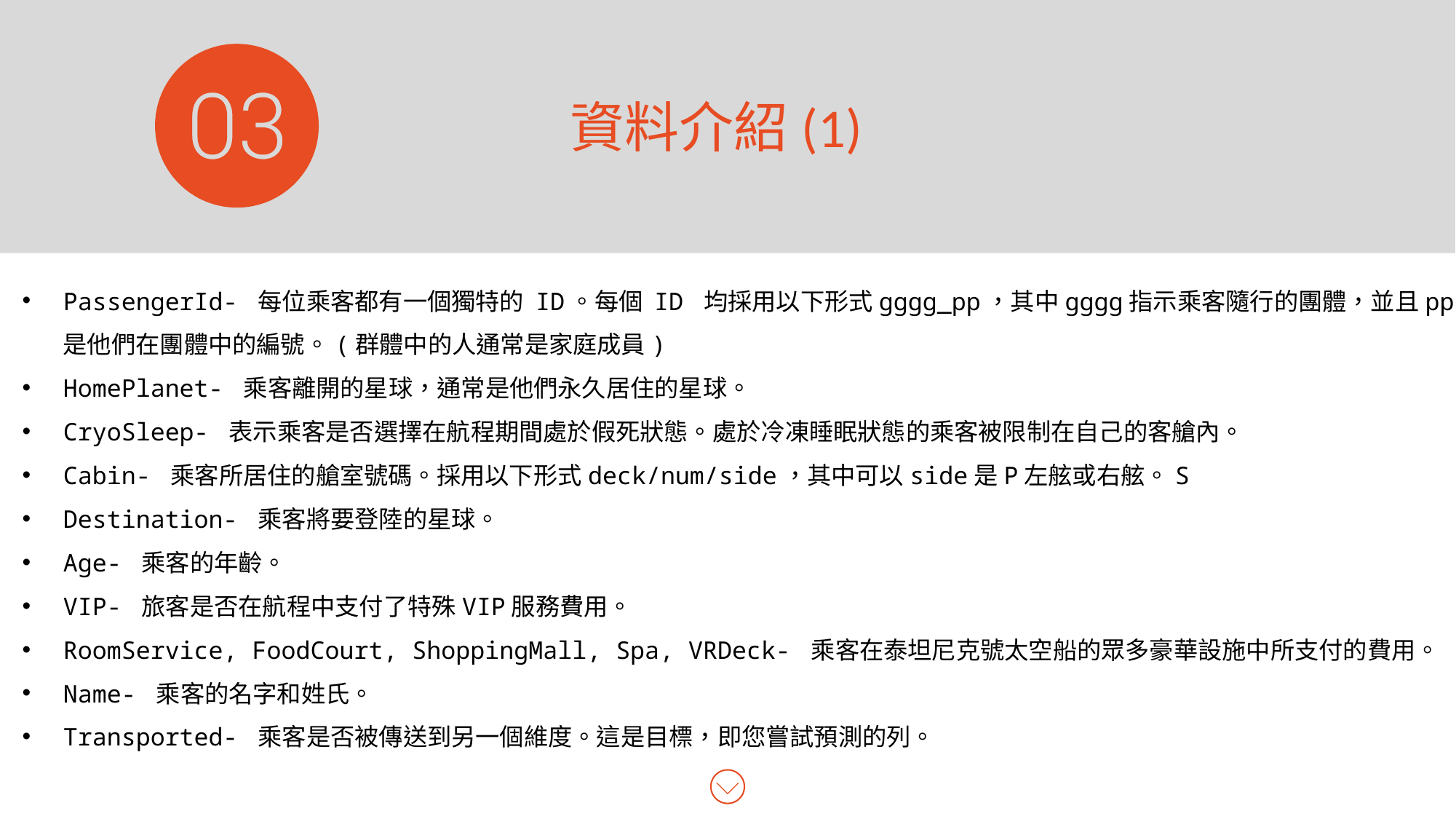

資料介紹(1)
PassengerId- 每位乘客都有一個獨特的 ID。每個 ID 均採用以下形式gggg_pp，其中gggg指示乘客隨行的團體，並且pp是他們在團體中的編號。(群體中的人通常是家庭成員)
HomePlanet- 乘客離開的星球，通常是他們永久居住的星球。
CryoSleep- 表示乘客是否選擇在航程期間處於假死狀態。處於冷凍睡眠狀態的乘客被限制在自己的客艙內。
Cabin- 乘客所居住的艙室號碼。採用以下形式deck/num/side，其中可以side是P左舷或右舷。S
Destination- 乘客將要登陸的星球。
Age- 乘客的年齡。
VIP- 旅客是否在航程中支付了特殊VIP服務費用。
RoomService, FoodCourt, ShoppingMall, Spa, VRDeck- 乘客在泰坦尼克號太空船的眾多豪華設施中所支付的費用。
Name- 乘客的名字和姓氏。
Transported- 乘客是否被傳送到另一個維度。這是目標，即您嘗試預測的列。